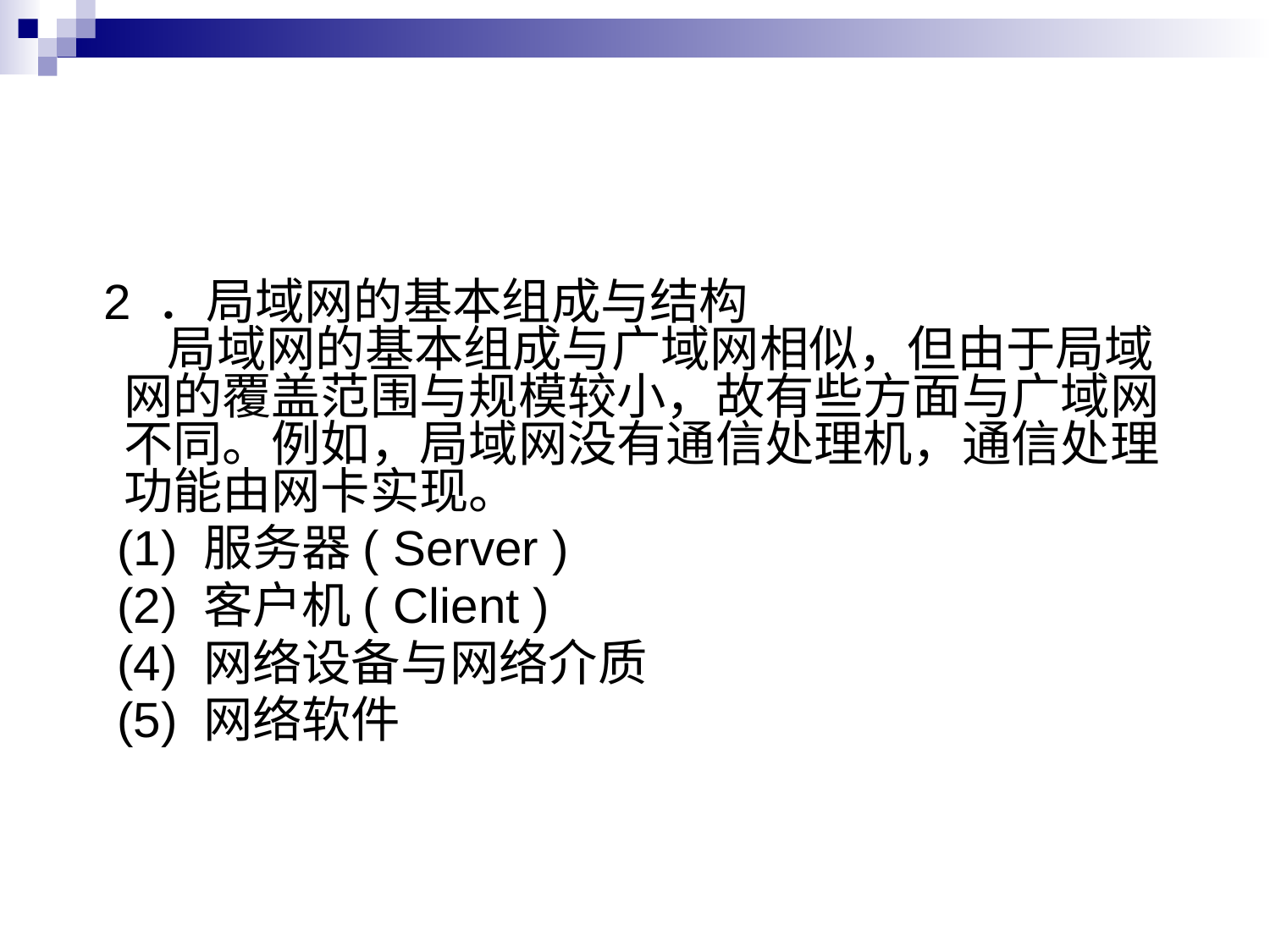

#
  2 ．局域网的基本组成与结构
    局域网的基本组成与广域网相似，但由于局域网的覆盖范围与规模较小，故有些方面与广域网不同。例如，局域网没有通信处理机，通信处理功能由网卡实现。
   (1) 服务器( Server )
   (2) 客户机( Client )
   (4) 网络设备与网络介质
   (5) 网络软件